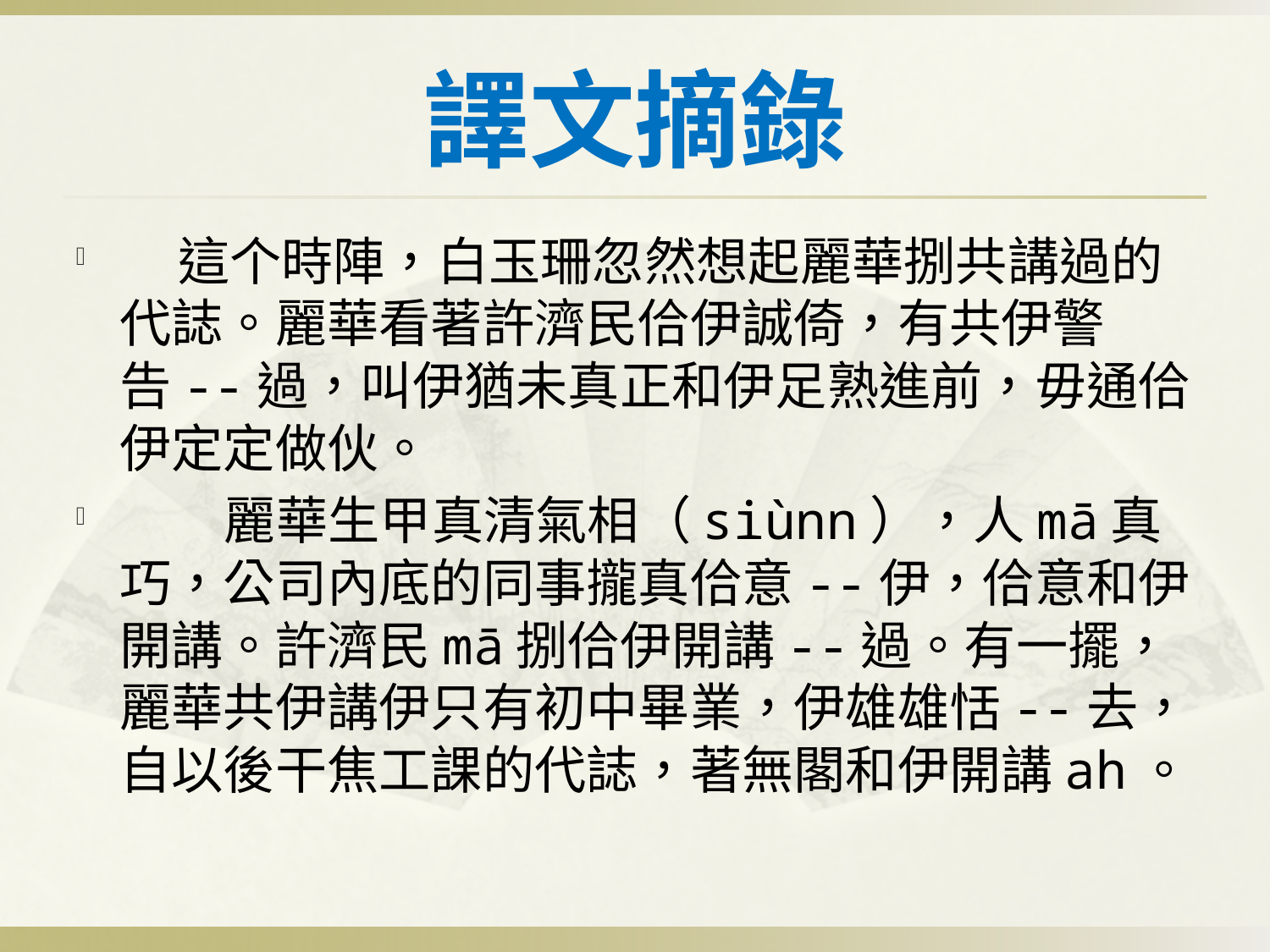

# 譯文摘錄
    這个時陣，白玉珊忽然想起麗華捌共講過的代誌。麗華看著許濟民佮伊誠倚，有共伊警告--過，叫伊猶未真正和伊足熟進前，毋通佮伊定定做伙。
        麗華生甲真清氣相（siùnn），人mā真巧，公司內底的同事攏真佮意--伊，佮意和伊開講。許濟民mā捌佮伊開講--過。有一擺，麗華共伊講伊只有初中畢業，伊雄雄恬--去，自以後干焦工課的代誌，著無閣和伊開講ah。